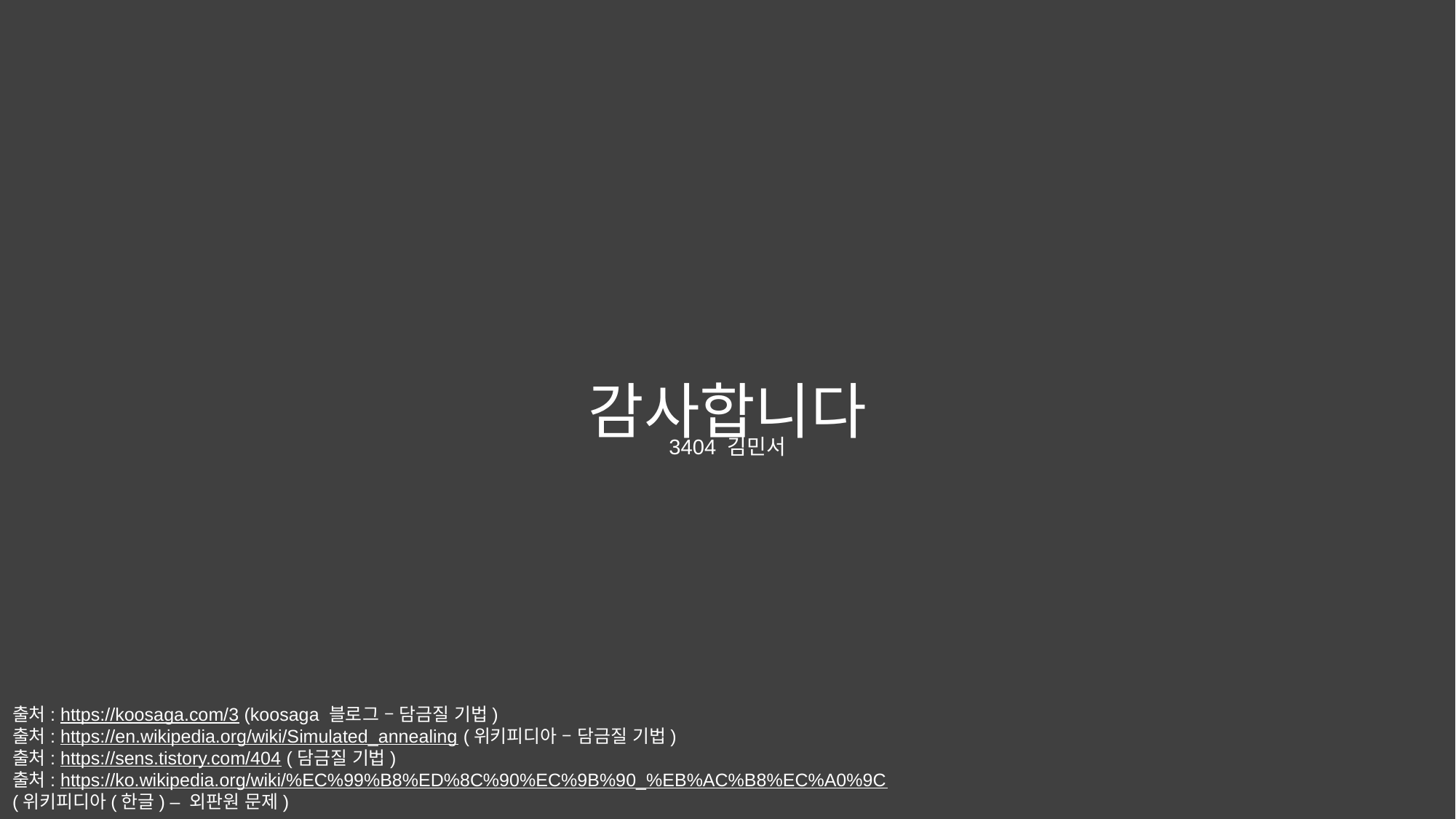

감사합니다
3404 김민서
출처: https://koosaga.com/3 (koosaga 블로그 – 담금질 기법)
출처: https://en.wikipedia.org/wiki/Simulated_annealing (위키피디아 – 담금질 기법)
출처: https://sens.tistory.com/404 (담금질 기법)
출처: https://ko.wikipedia.org/wiki/%EC%99%B8%ED%8C%90%EC%9B%90_%EB%AC%B8%EC%A0%9C
(위키피디아(한글) – 외판원 문제)